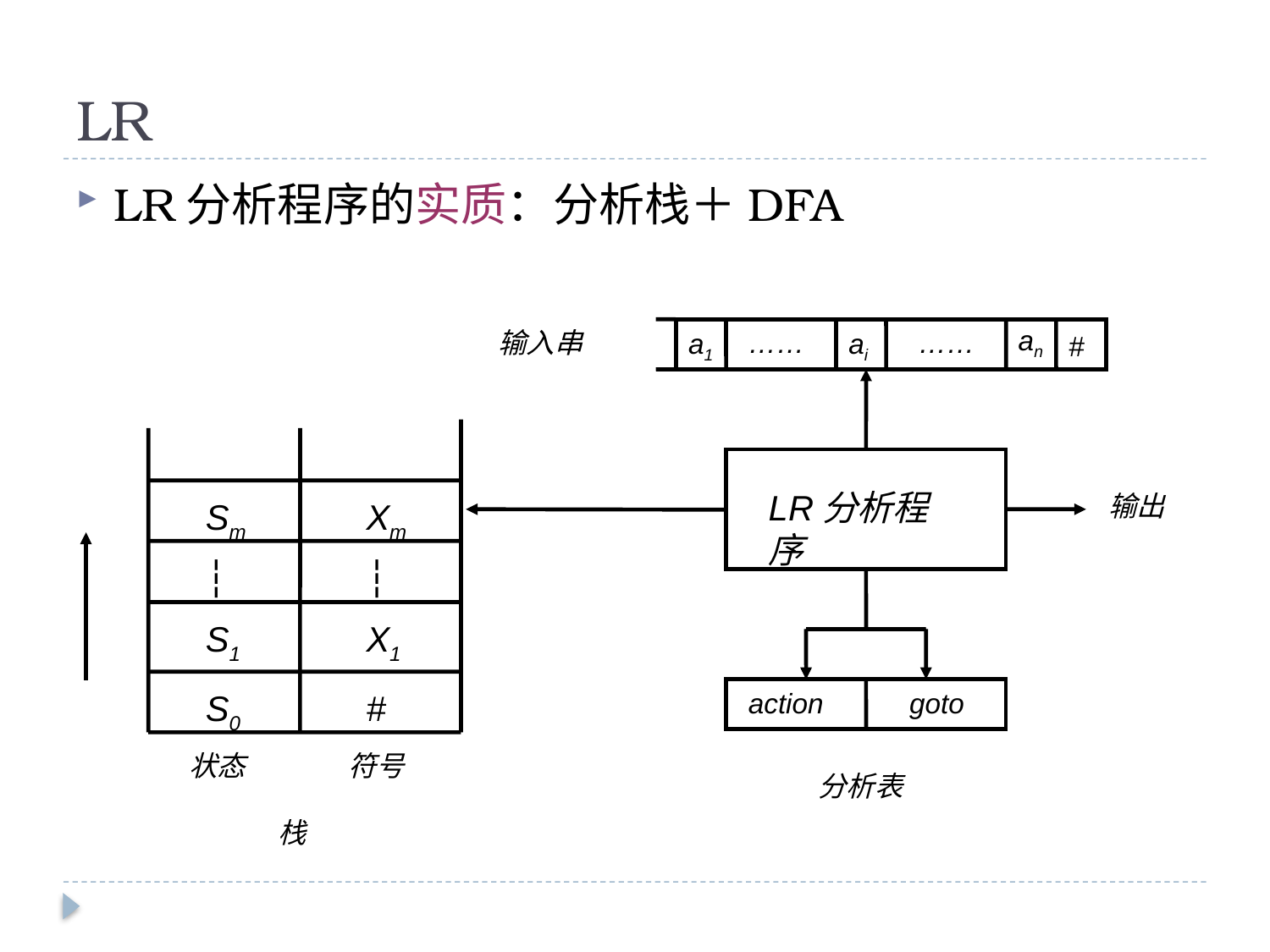

# LR
LR分析程序的实质：分析栈＋DFA
an
输入串

a1

……

ai

……

#

LR分析程序

输出
Sm
Xm

┆
┆

S1
X1

action

goto
S0
#

状态
符号
分析表
栈
9